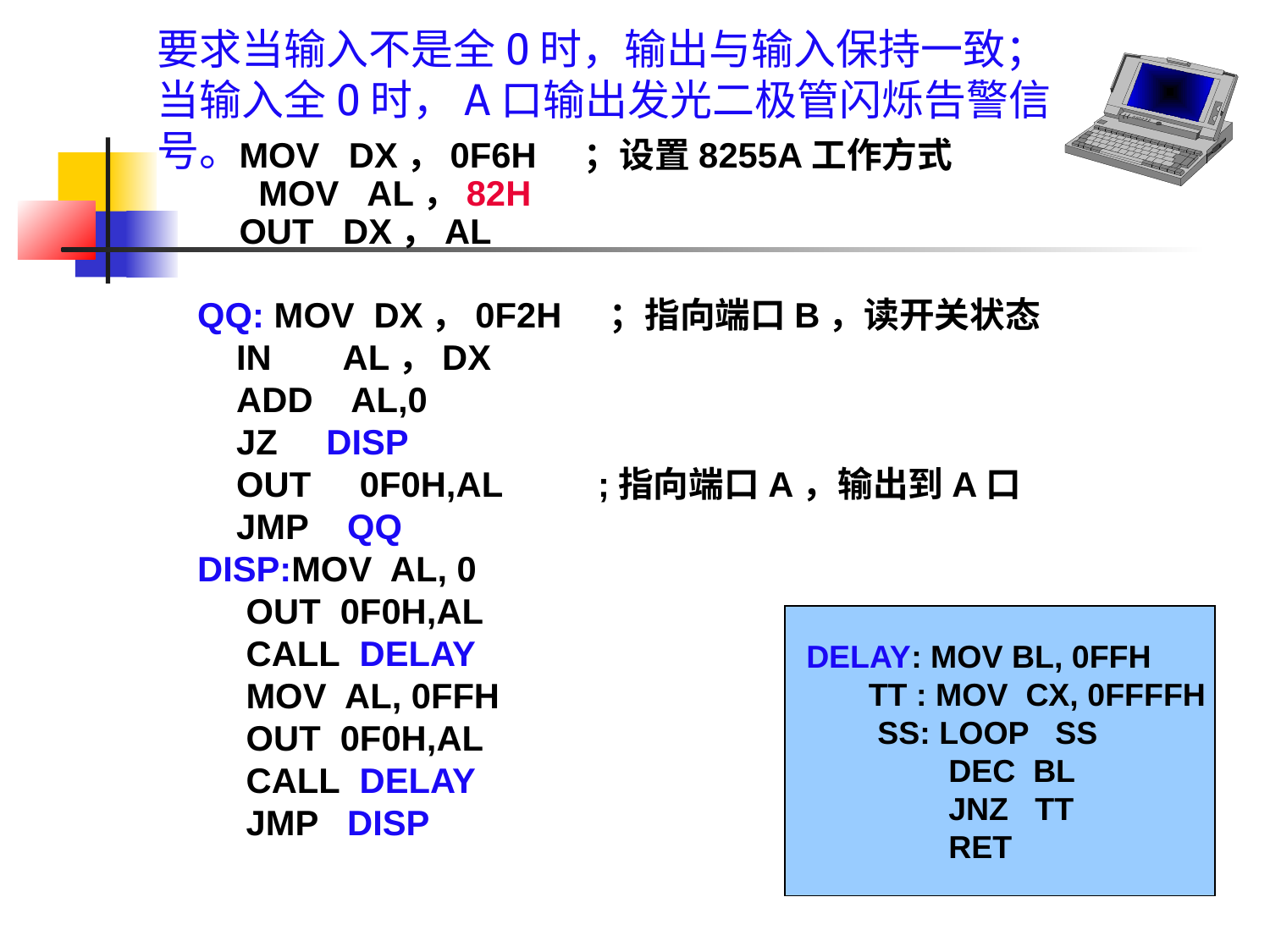

要求当输入不是全0时，输出与输入保持一致；当输入全0时，A口输出发光二极管闪烁告警信号。
MOV   DX，0F6H    ；设置8255A工作方式
  MOV   AL，82H
OUT   DX，AL
QQ: MOV  DX，0F2H    ；指向端口B，读开关状态
    IN	  AL，DX
    ADD    AL,0
    JZ     DISP
    OUT     0F0H,AL	  ;指向端口A，输出到A口
    JMP    QQ
DISP:MOV  AL, 0
     OUT  0F0H,AL
     CALL  DELAY
     MOV  AL, 0FFH
     OUT  0F0H,AL
     CALL  DELAY
     JMP   DISP
 DELAY: MOV BL, 0FFH
        TT : MOV  CX, 0FFFFH
         SS: LOOP   SS
                 DEC  BL
                 JNZ   TT
                 RET